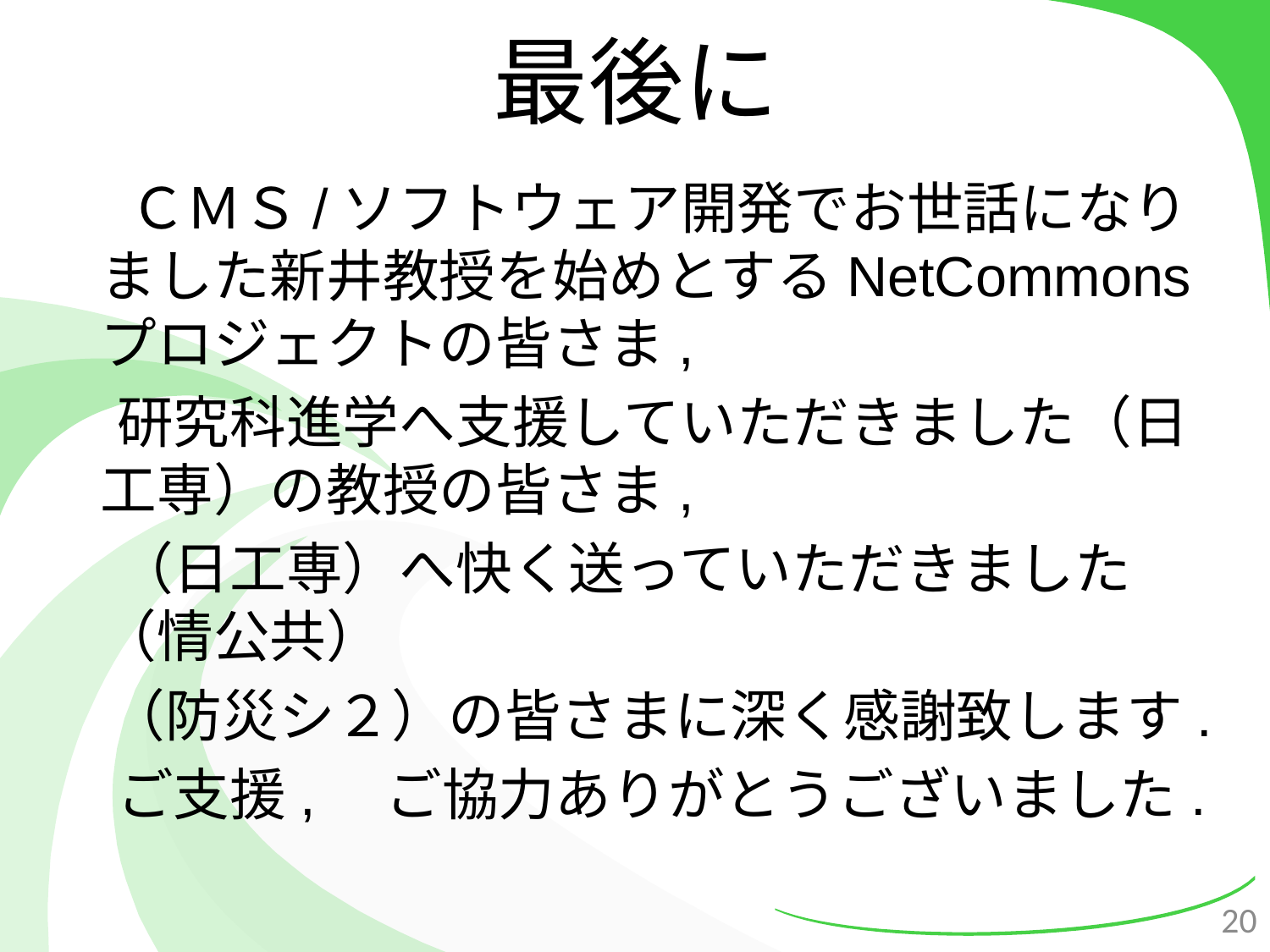

# 最後に
     ＣＭＳ/ソフトウェア開発でお世話になりました新井教授を始めとするNetCommonsプロジェクトの皆さま,
    研究科進学へ支援していただきました（日工専）の教授の皆さま,
    （日工専）へ快く送っていただきました（情公共）
　（防災シ２）の皆さまに深く感謝致します.
    ご支援,　ご協力ありがとうございました.
20